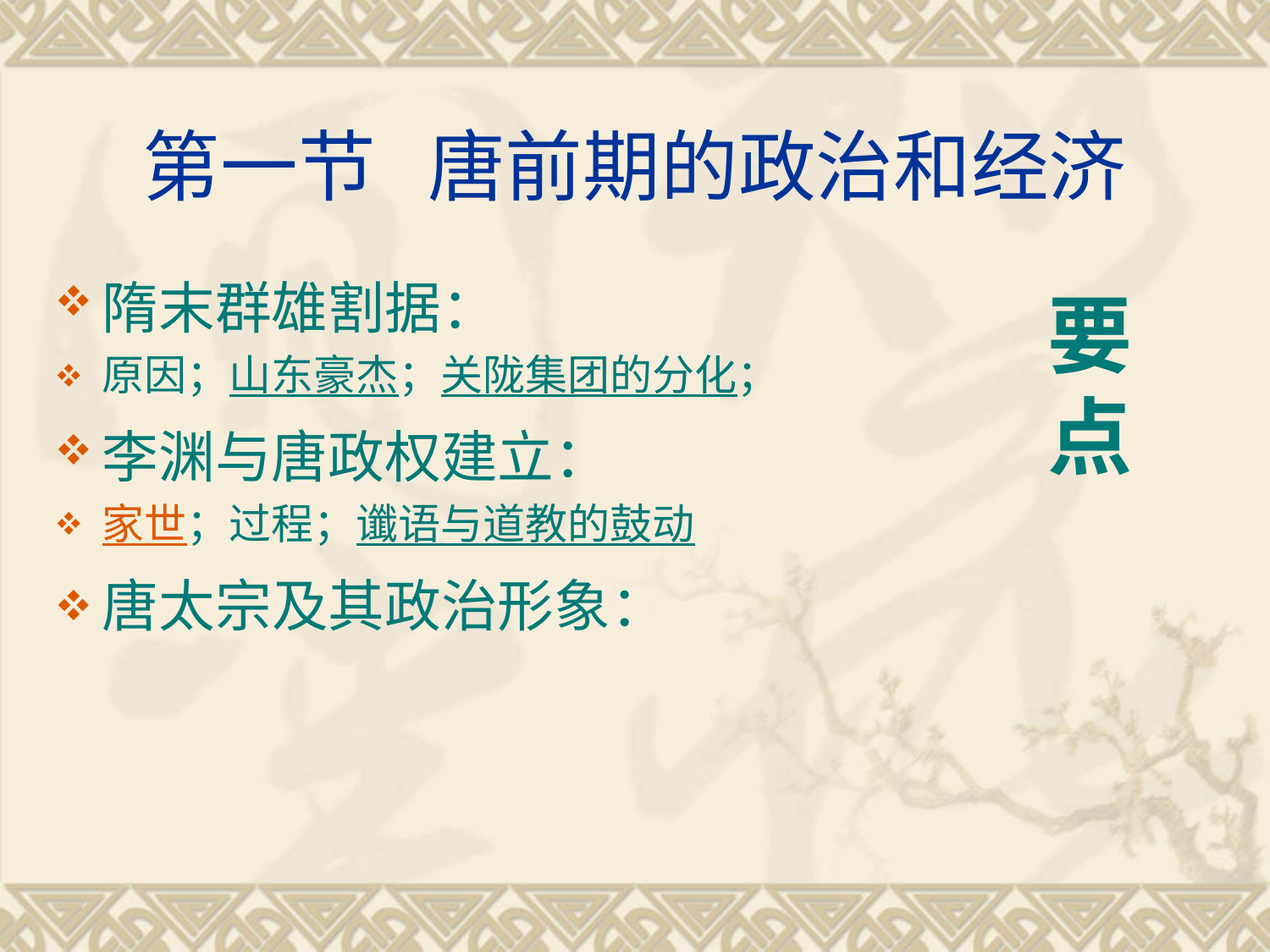

# 第一节   唐前期的政治和经济
隋末群雄割据：
原因；山东豪杰；关陇集团的分化；
李渊与唐政权建立：
家世；过程；谶语与道教的鼓动
唐太宗及其政治形象：

要点